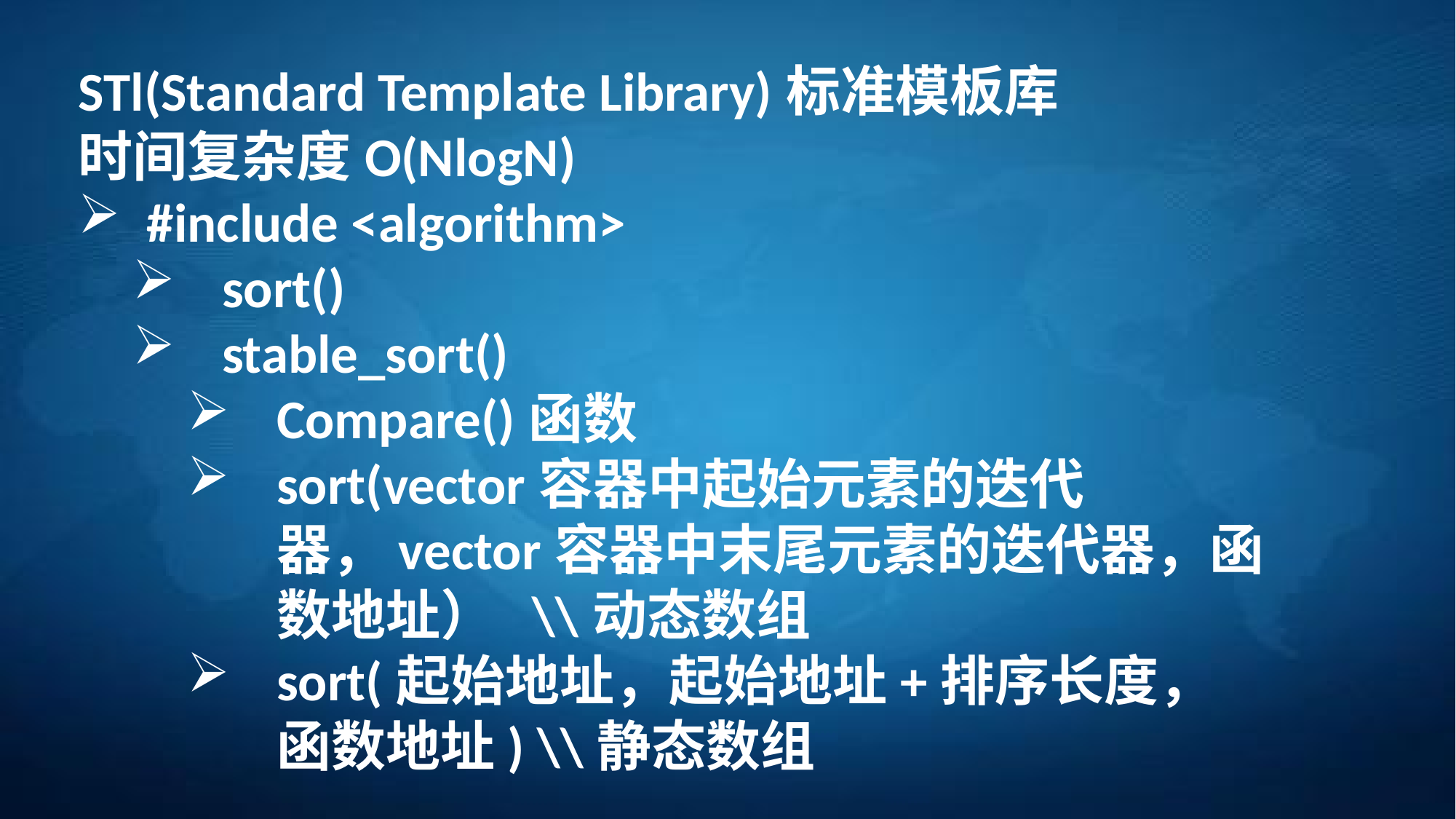

STl(Standard Template Library)标准模板库
时间复杂度O(NlogN)
#include <algorithm>
sort()
stable_sort()
Compare()函数
sort(vector容器中起始元素的迭代器，vector容器中末尾元素的迭代器，函数地址）  \\动态数组
sort(起始地址，起始地址+排序长度，函数地址) \\静态数组